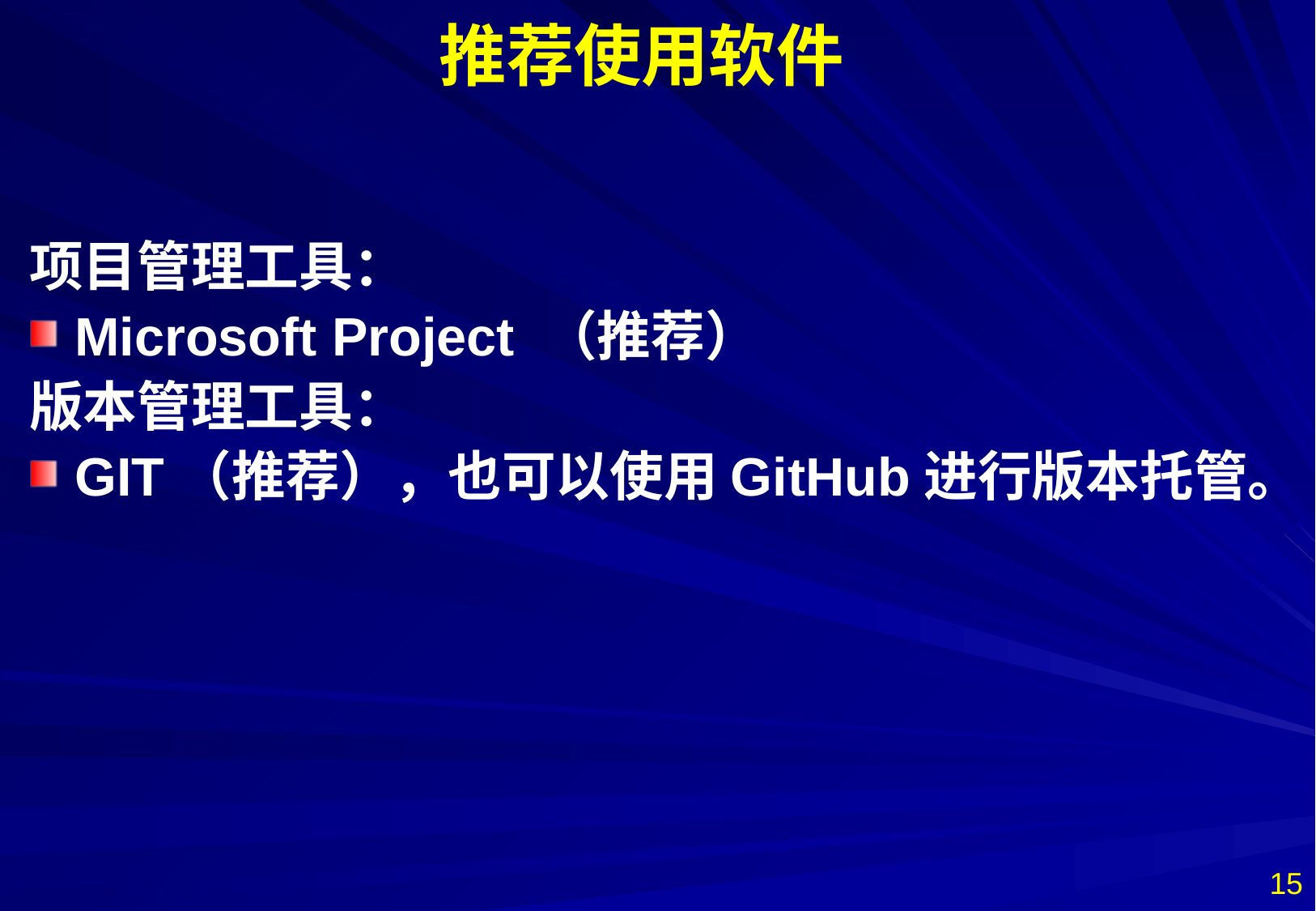

# 推荐使用软件
项目管理工具：
Microsoft Project （推荐）
版本管理工具：
GIT（推荐），也可以使用GitHub进行版本托管。
15